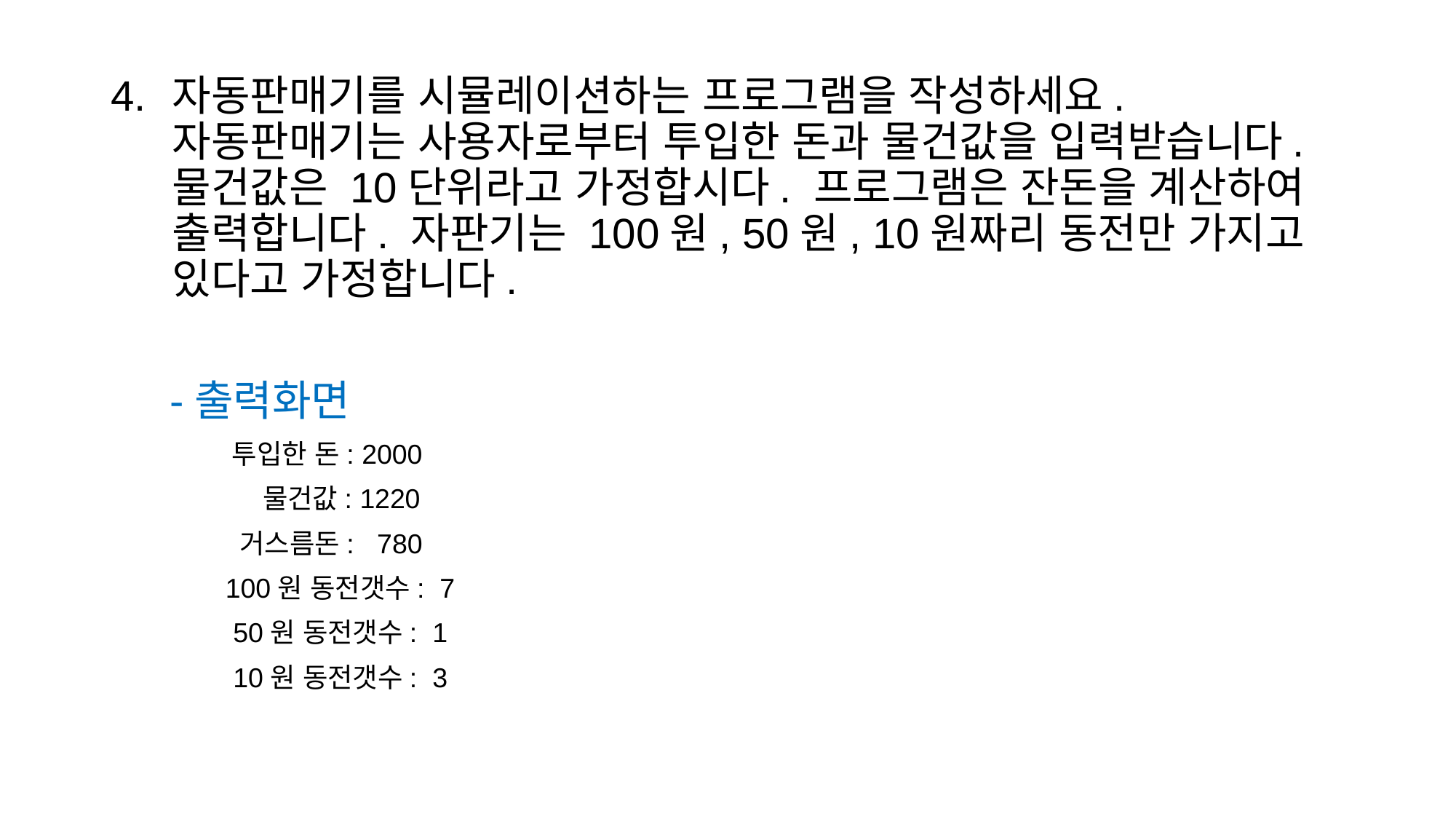

자동판매기를 시뮬레이션하는 프로그램을 작성하세요. 자동판매기는 사용자로부터 투입한 돈과 물건값을 입력받습니다. 물건값은 10단위라고 가정합시다. 프로그램은 잔돈을 계산하여 출력합니다. 자판기는 100원, 50원, 10원짜리 동전만 가지고 있다고 가정합니다.

     -출력화면
               투입한 돈: 2000
                   물건값: 1220
                거스름돈:   780
               100원 동전갯수:  7
                50원 동전갯수:  1
                10원 동전갯수:  3